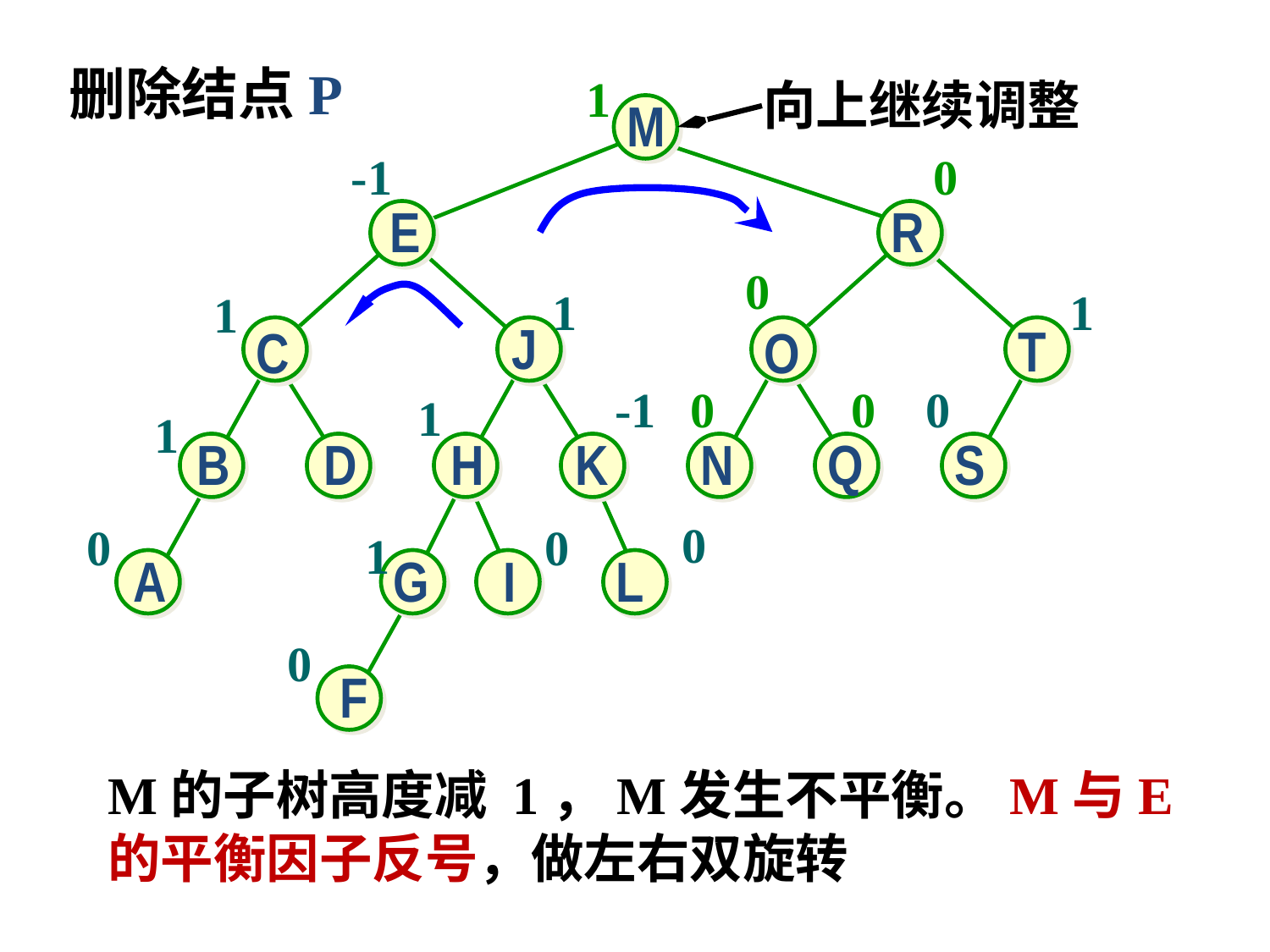

删除结点P
1
M

-1
0
E
R

0

1
1
1
J
T
C
O

-1
0
0
0
1
1
B
D
H
K
N
Q
S

0
0
0
1
A
G
I
L

0
F

向上继续调整

M的子树高度减 1，M发生不平衡。M与E的平衡因子反号，做左右双旋转